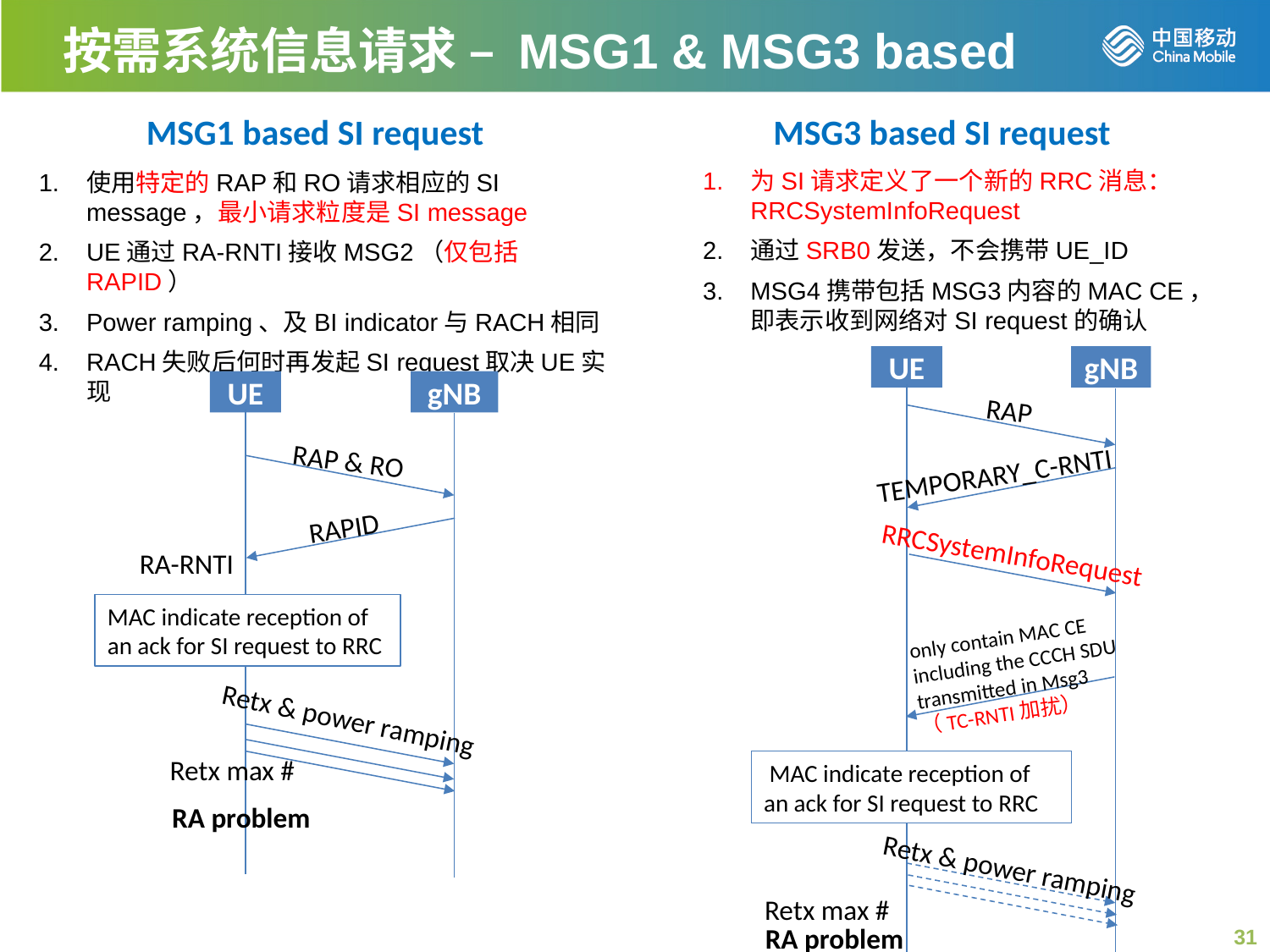

按需系统信息请求 – MSG1 & MSG3 based
MSG1 based SI request
MSG3 based SI request
为SI请求定义了一个新的RRC消息：RRCSystemInfoRequest
通过SRB0发送，不会携带UE_ID
MSG4携带包括MSG3内容的MAC CE，即表示收到网络对SI request的确认
使用特定的RAP和RO请求相应的SI message，最小请求粒度是SI message
UE通过RA-RNTI接收MSG2（仅包括RAPID）
Power ramping、及BI indicator与RACH相同
RACH失败后何时再发起SI request取决UE实现
UE
gNB
RAP
TEMPORARY_C-RNTI
RRCSystemInfoRequest
only contain MAC CE including the CCCH SDU transmitted in Msg3
（TC-RNTI加扰）
 MAC indicate reception of an ack for SI request to RRC
Retx & power ramping
Retx max #
RA problem
UE
gNB
RAP & RO
RAPID
RA-RNTI
MAC indicate reception of an ack for SI request to RRC
Retx & power ramping
Retx max #
RA problem